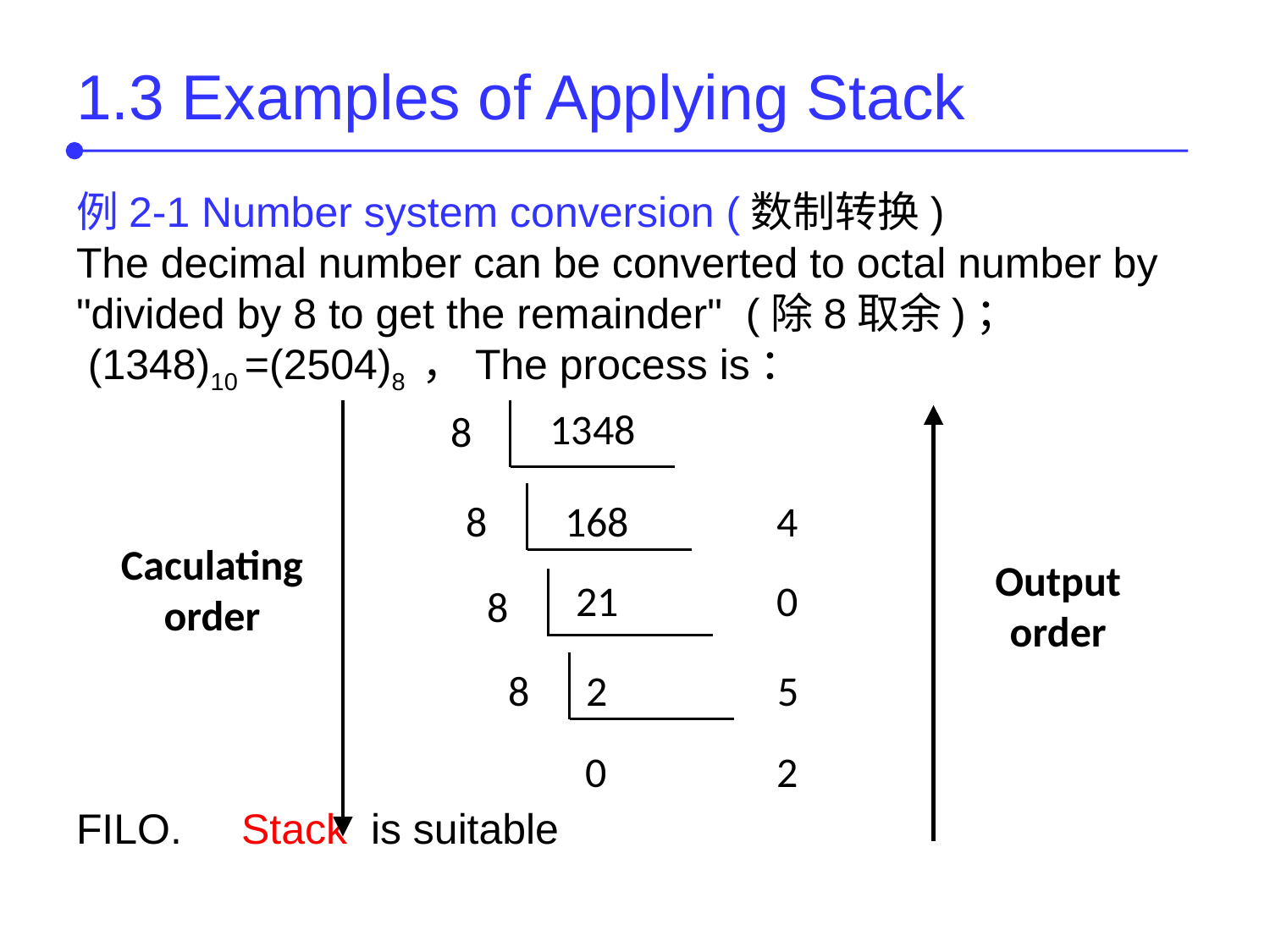

1.3 Examples of Applying Stack
例2-1 Number system conversion (数制转换)
The decimal number can be converted to octal number by "divided by 8 to get the remainder"  (除8取余)；
 (1348)10 =(2504)8 ，The process is：

FILO.     Stack  is suitable
1348
8
8
168
4
Caculating
order
Output order
21
0
8
8
2
5
0
2